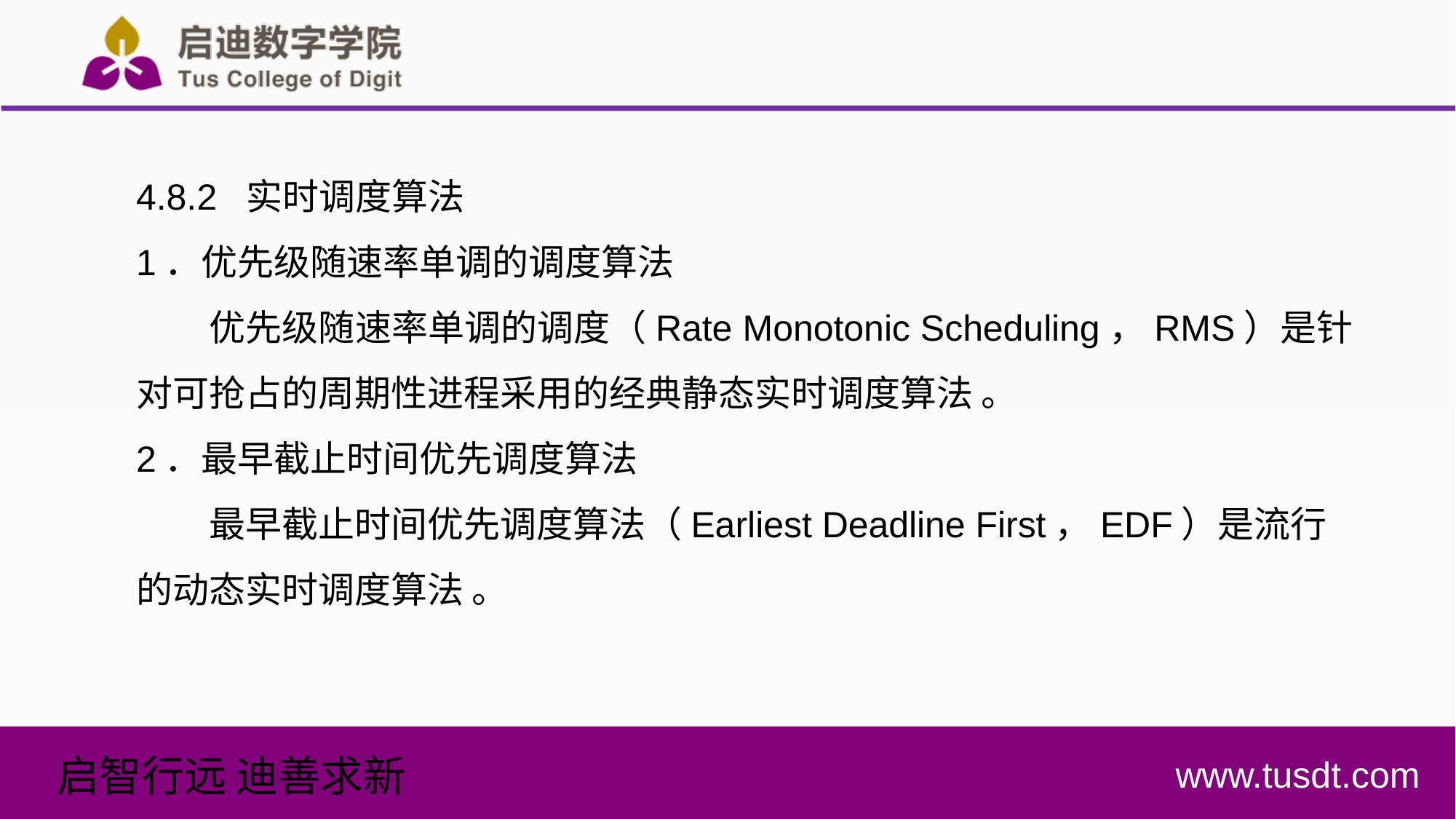

4.8.2  实时调度算法
1．优先级随速率单调的调度算法
优先级随速率单调的调度（Rate Monotonic Scheduling，RMS）是针对可抢占的周期性进程采用的经典静态实时调度算法 。
2．最早截止时间优先调度算法
最早截止时间优先调度算法（Earliest Deadline First，EDF）是流行的动态实时调度算法 。